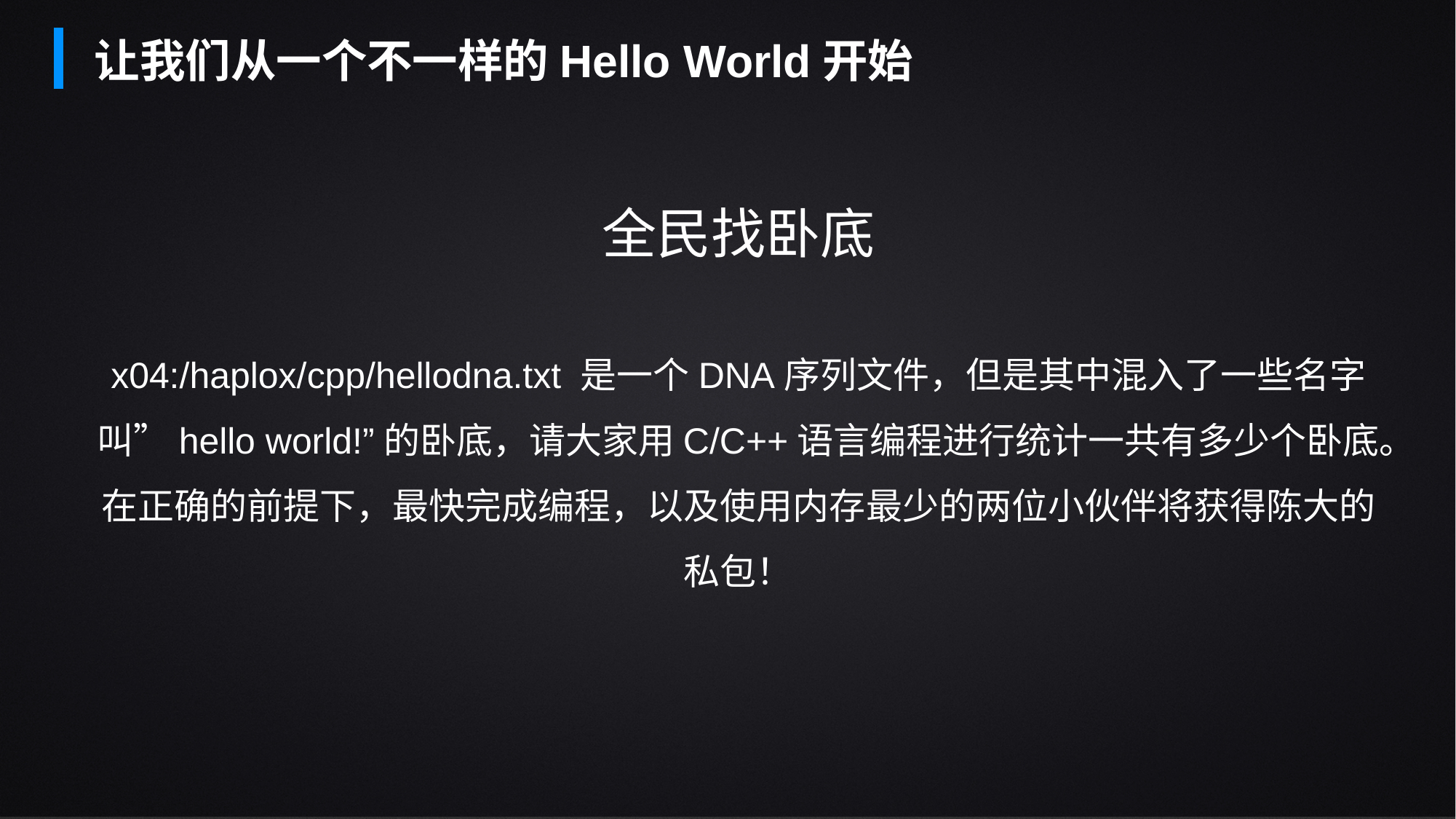

让我们从一个不一样的Hello World开始
全民找卧底

x04:/haplox/cpp/hellodna.txt 是一个DNA序列文件，但是其中混入了一些名字叫”hello world!”的卧底，请大家用C/C++语言编程进行统计一共有多少个卧底。在正确的前提下，最快完成编程，以及使用内存最少的两位小伙伴将获得陈大的私包！